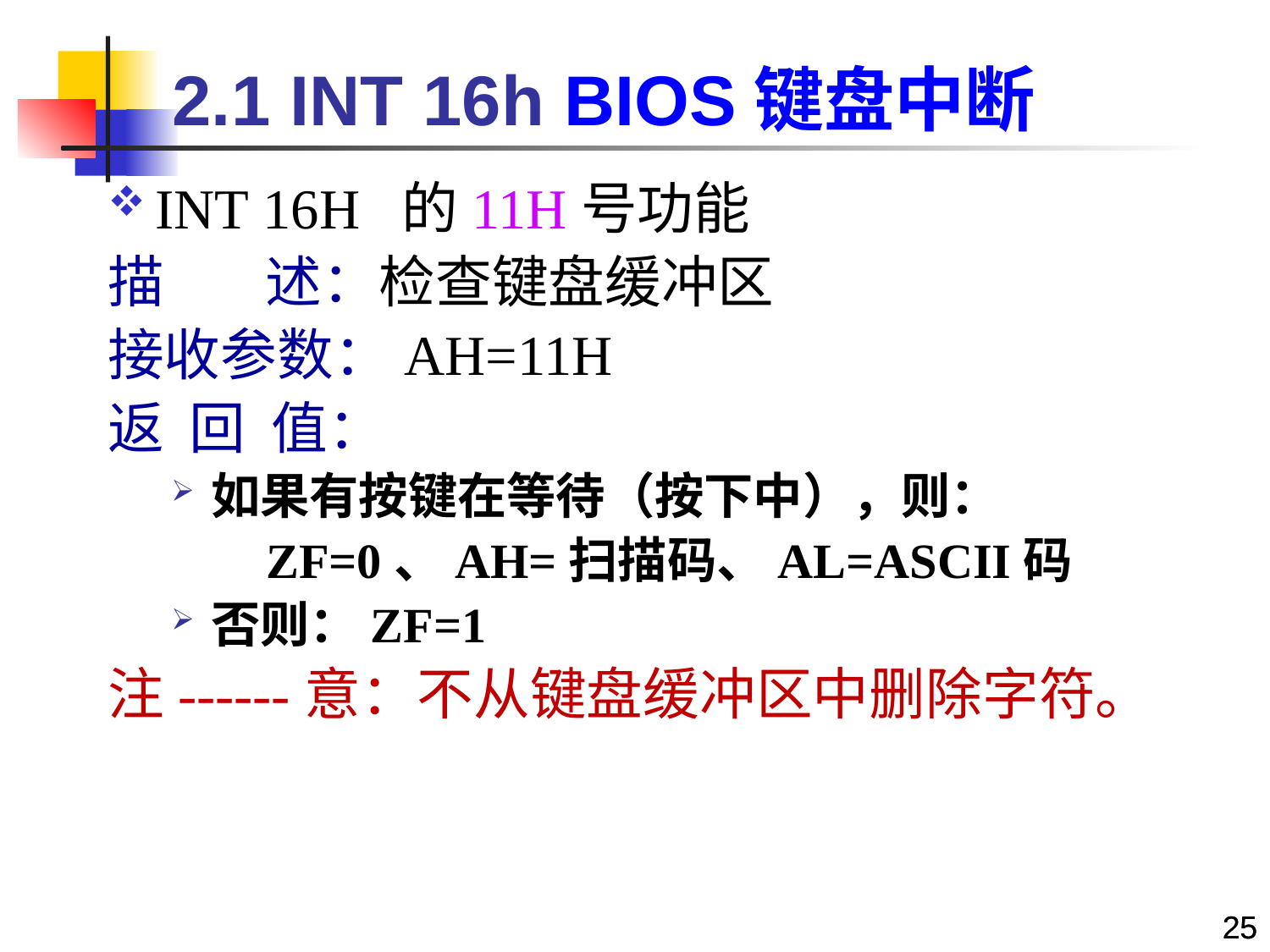

# 2.1 INT 16h BIOS键盘中断
INT 16H  的11H号功能
描        述：检查键盘缓冲区
接收参数：AH=11H
返  回  值：
如果有按键在等待（按下中），则：
ZF=0、AH=扫描码、AL=ASCII码
否则：ZF=1
注------意：不从键盘缓冲区中删除字符。